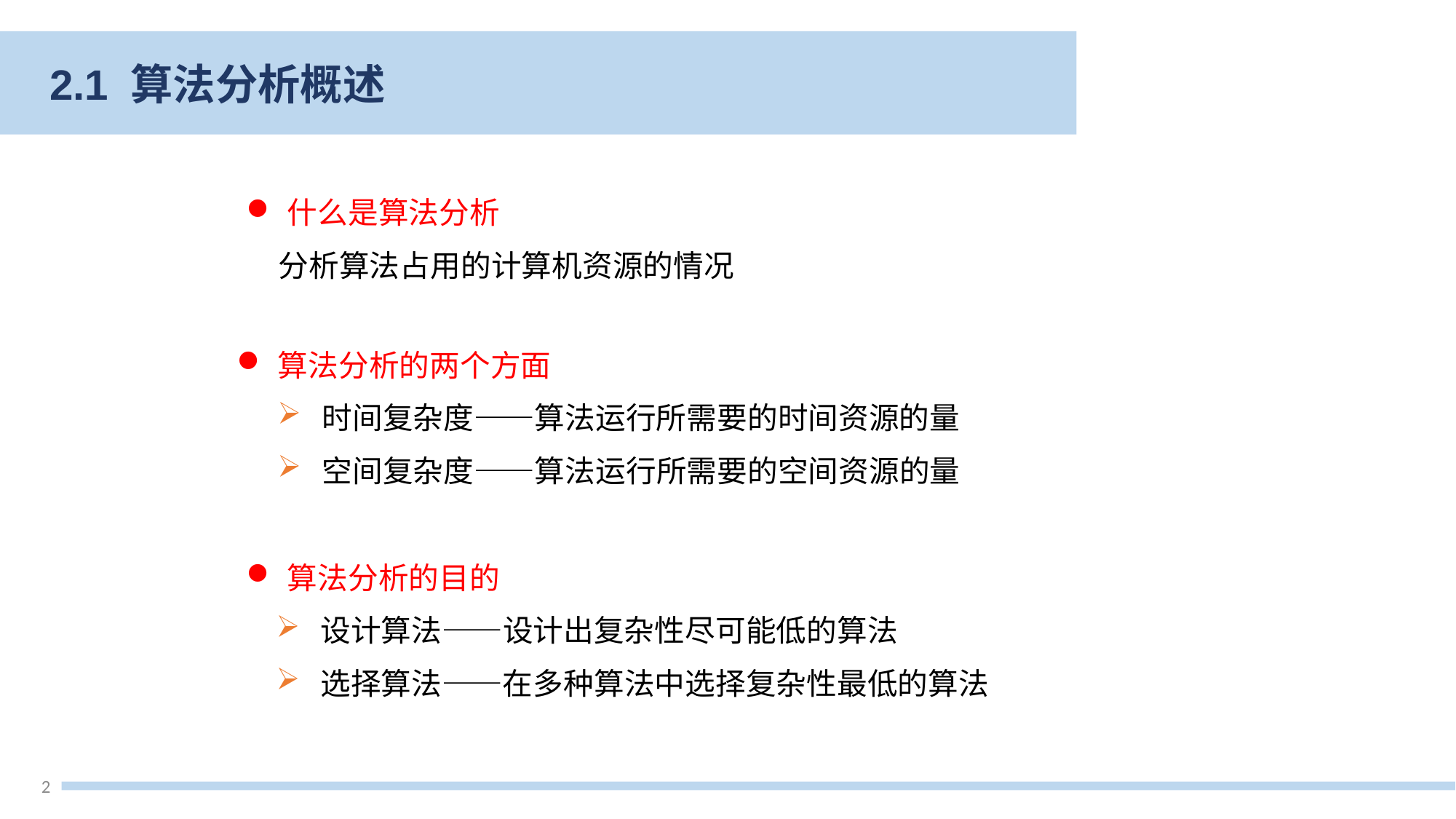

2.1 算法分析概述
什么是算法分析
分析算法占用的计算机资源的情况
算法分析的两个方面
时间复杂度——算法运行所需要的时间资源的量
空间复杂度——算法运行所需要的空间资源的量
算法分析的目的
设计算法——设计出复杂性尽可能低的算法
选择算法——在多种算法中选择复杂性最低的算法
2